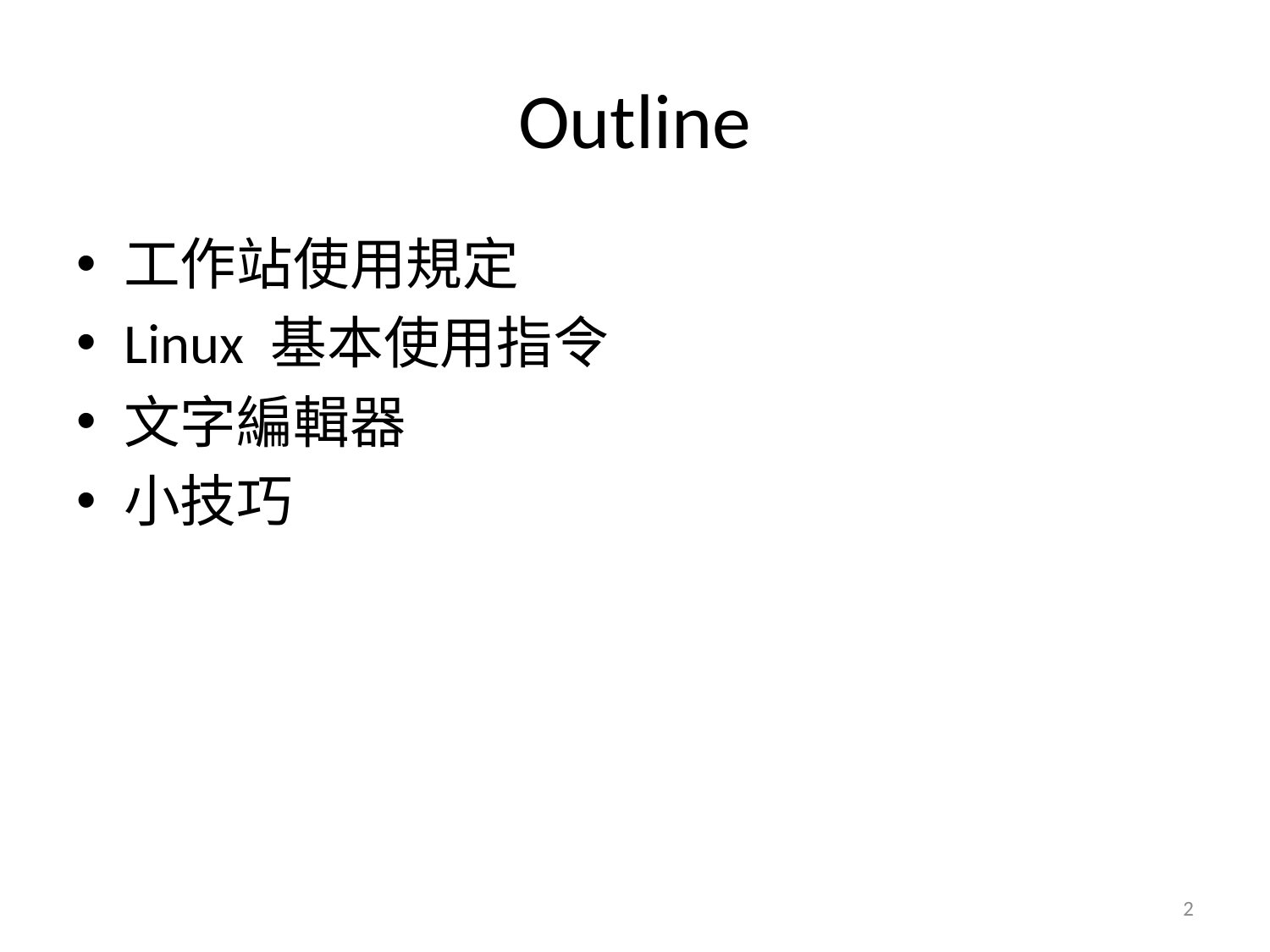

# Outline
工作站使用規定
Linux 基本使用指令
文字編輯器
小技巧
2